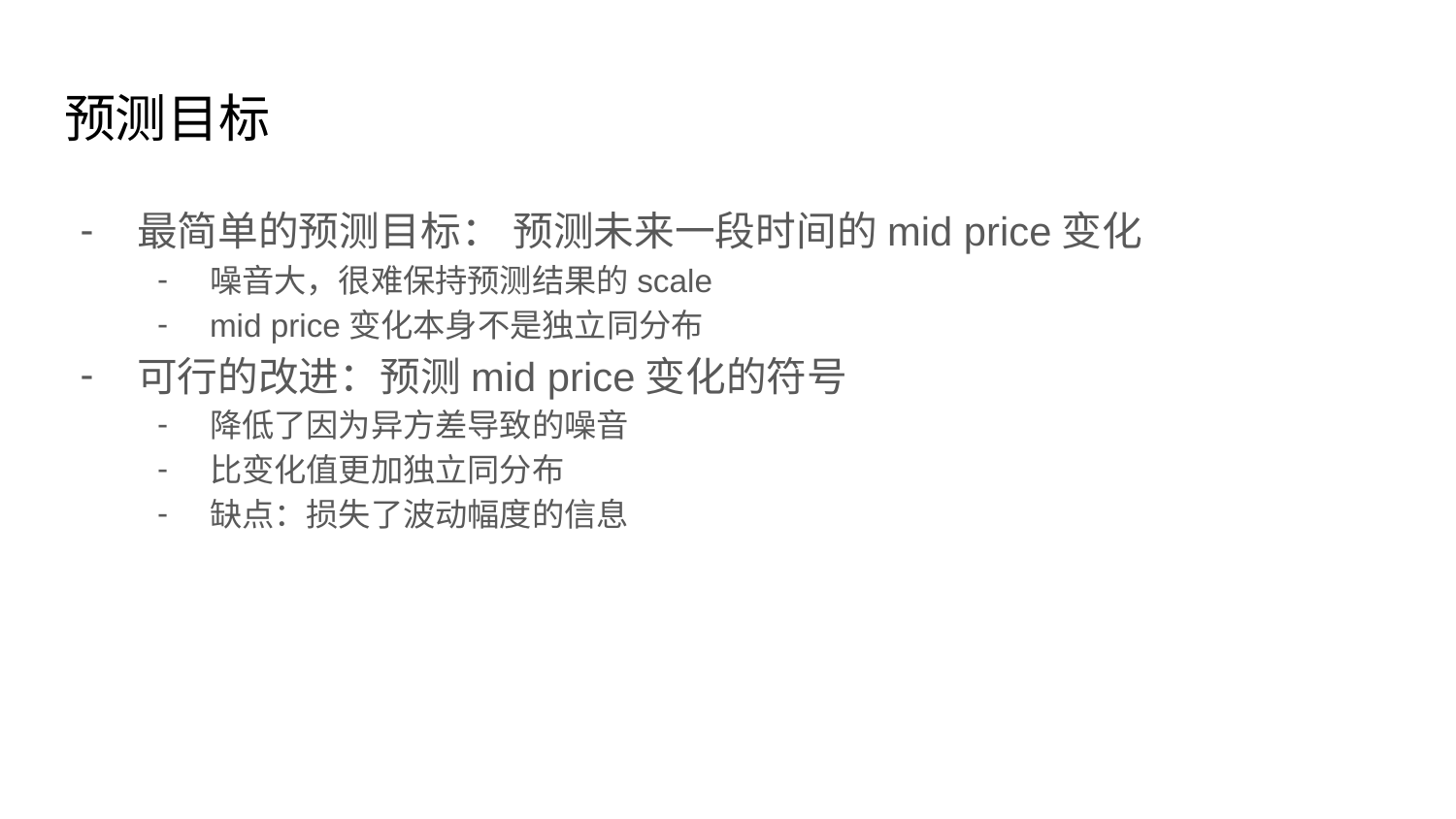

# 预测目标
最简单的预测目标： 预测未来一段时间的mid price变化
噪音大，很难保持预测结果的scale
mid price变化本身不是独立同分布
可行的改进：预测mid price变化的符号
降低了因为异方差导致的噪音
比变化值更加独立同分布
缺点：损失了波动幅度的信息